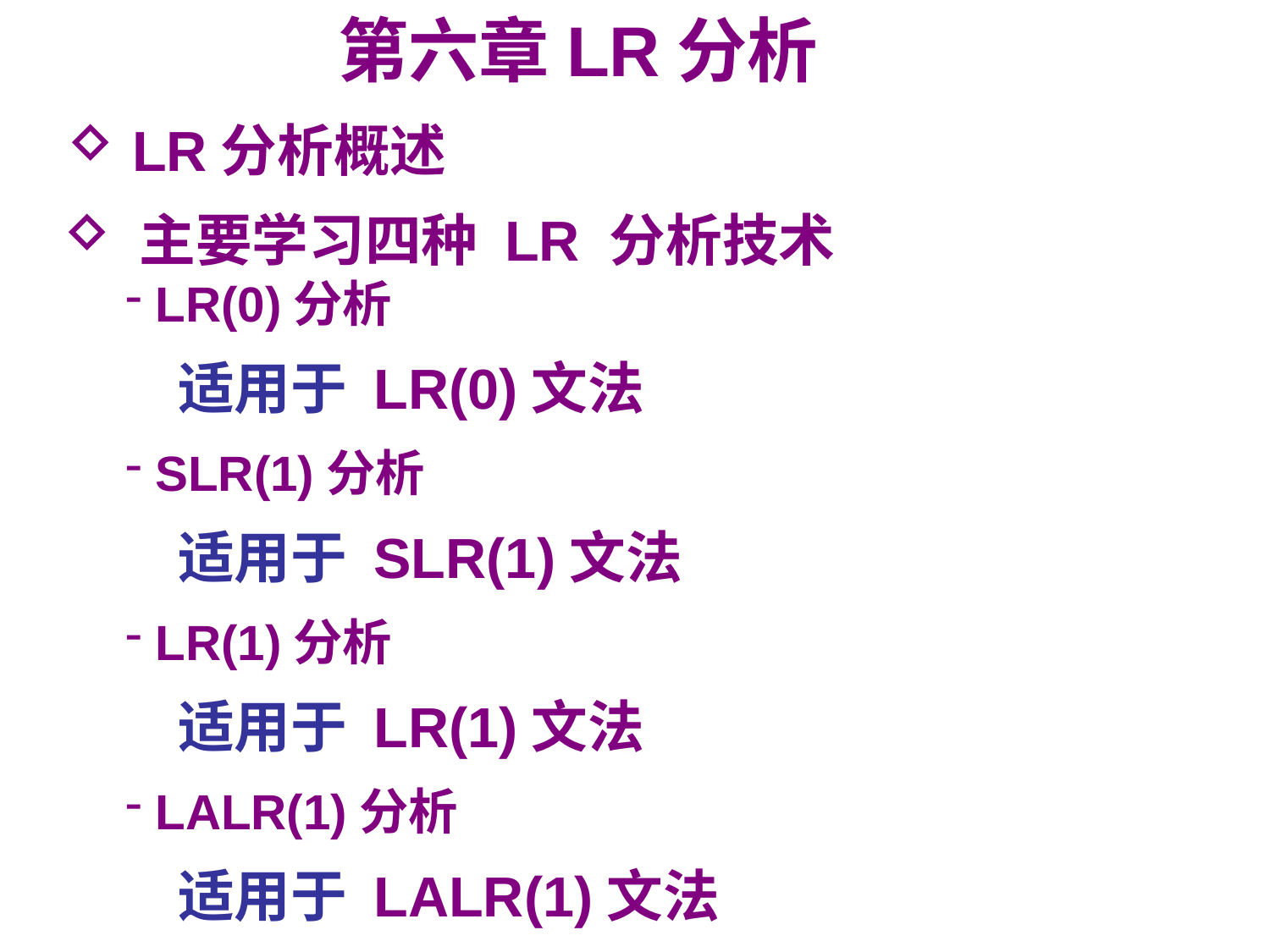

第六章LR分析
 LR分析概述
 主要学习四种 LR 分析技术
 LR(0)分析

   适用于 LR(0)文法

 SLR(1)分析

   适用于 SLR(1)文法

 LR(1)分析

   适用于 LR(1)文法

 LALR(1)分析

   适用于 LALR(1)文法